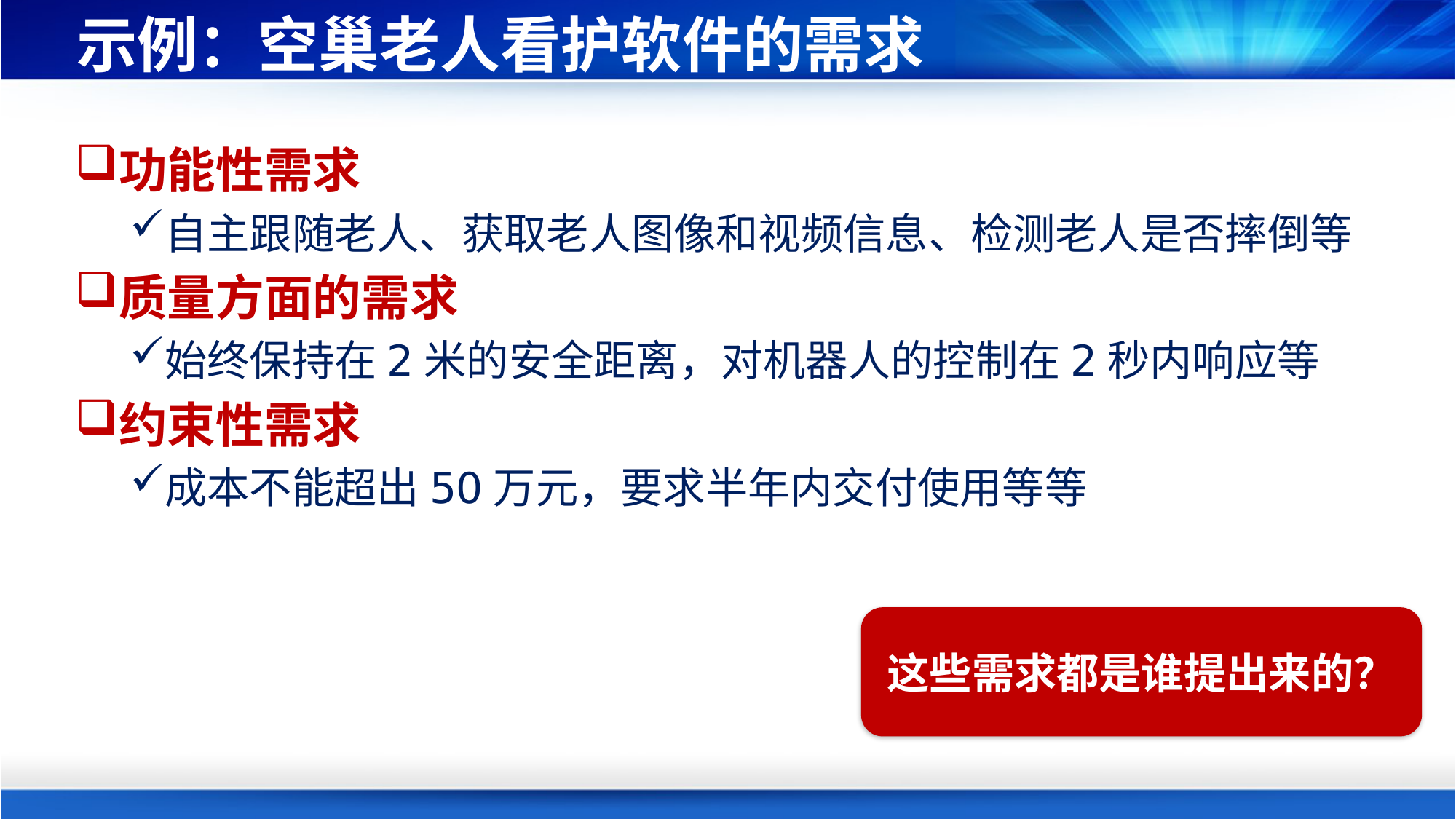

# 示例：空巢老人看护软件的需求
功能性需求
自主跟随老人、获取老人图像和视频信息、检测老人是否摔倒等
质量方面的需求
始终保持在2米的安全距离，对机器人的控制在2秒内响应等
约束性需求
成本不能超出50万元，要求半年内交付使用等等

这些需求都是谁提出来的？